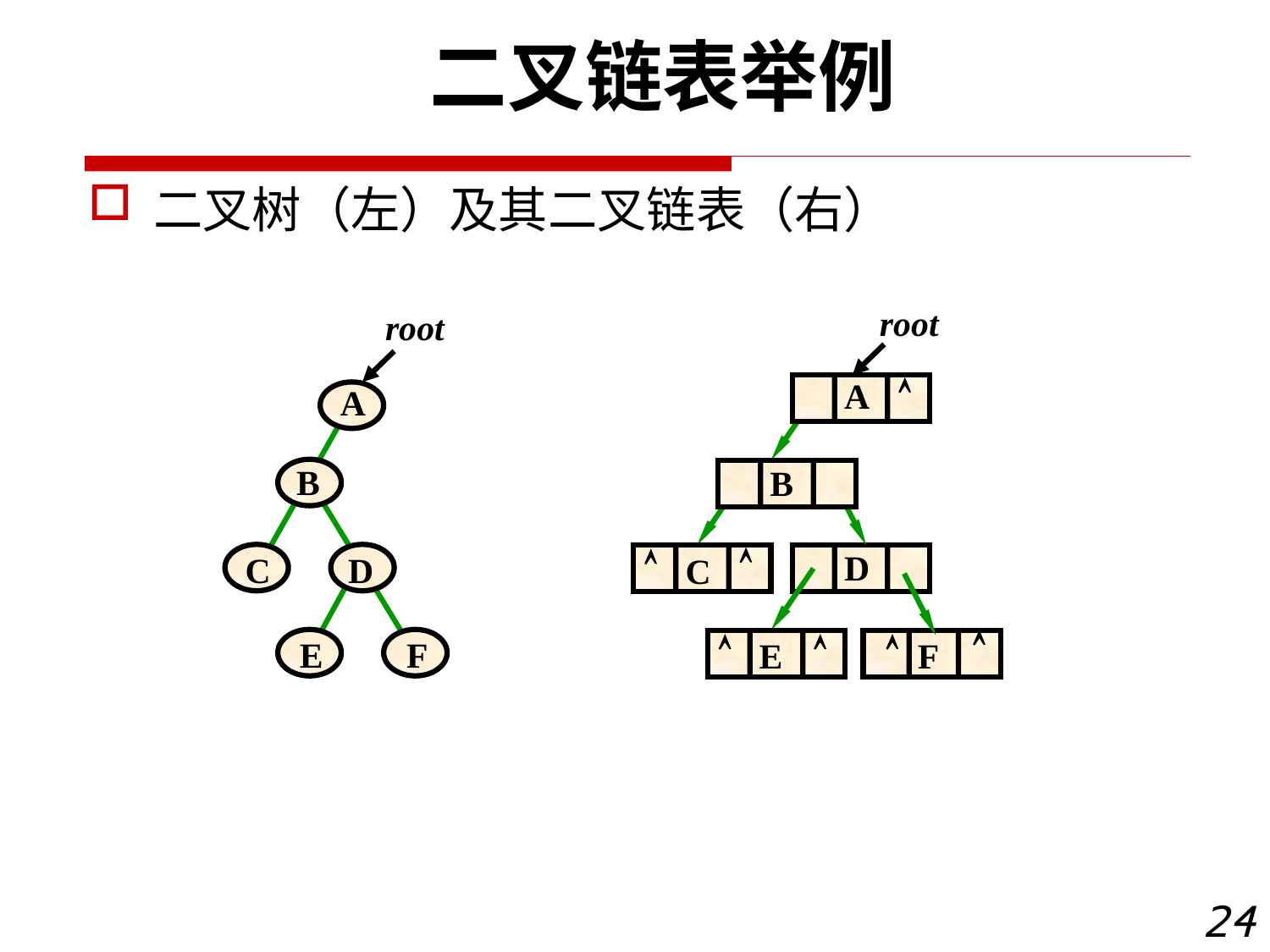

二叉链表举例
二叉树（左）及其二叉链表（右）
root
root

A

B

C
D

E
F

∧
A

B

D

∧
∧
C

∧
∧

F

∧
∧
E

24